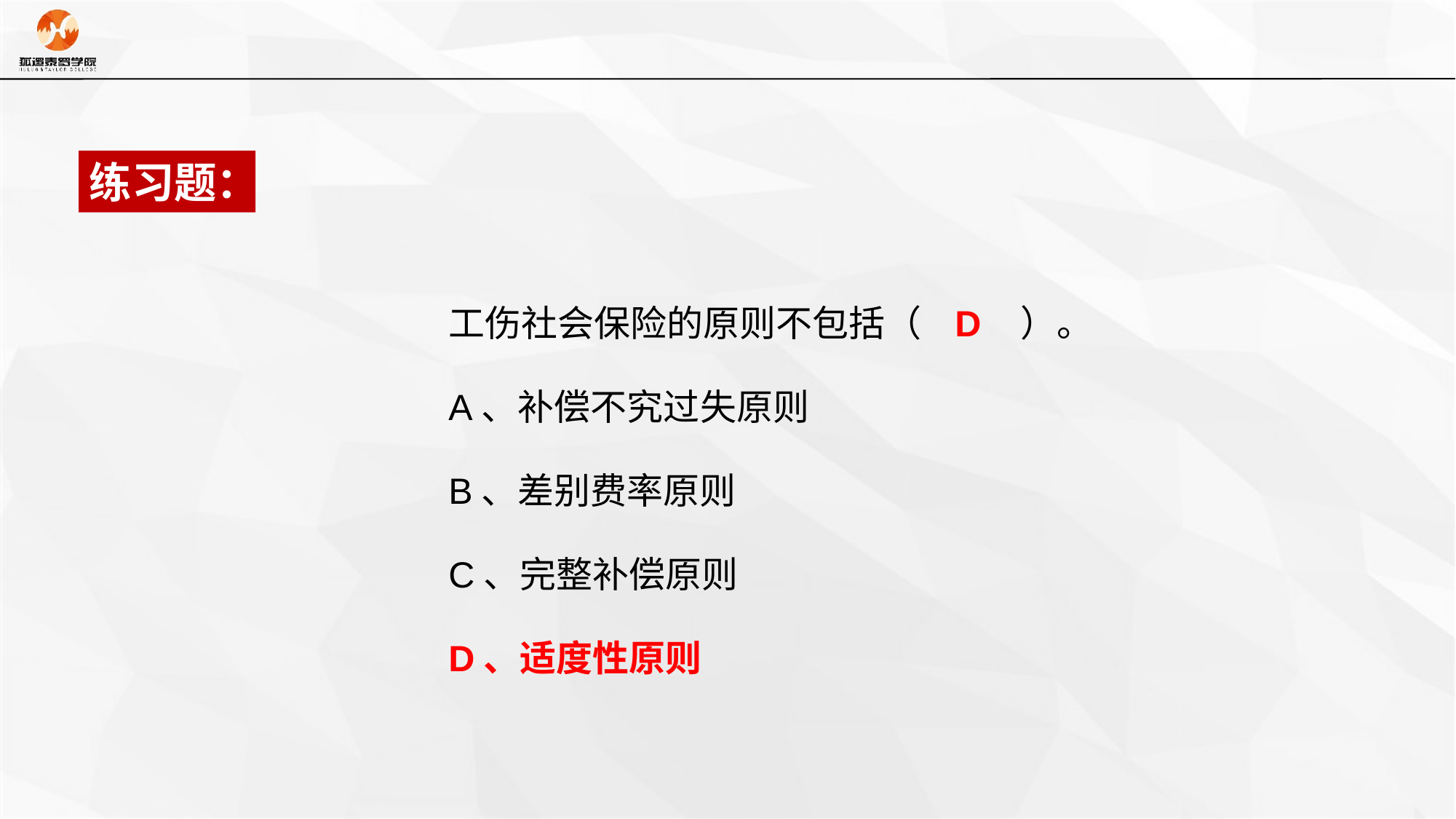

练习题：
工伤社会保险的原则不包括（   D   ）。
A、补偿不究过失原则
B、差别费率原则
C、完整补偿原则
D、适度性原则